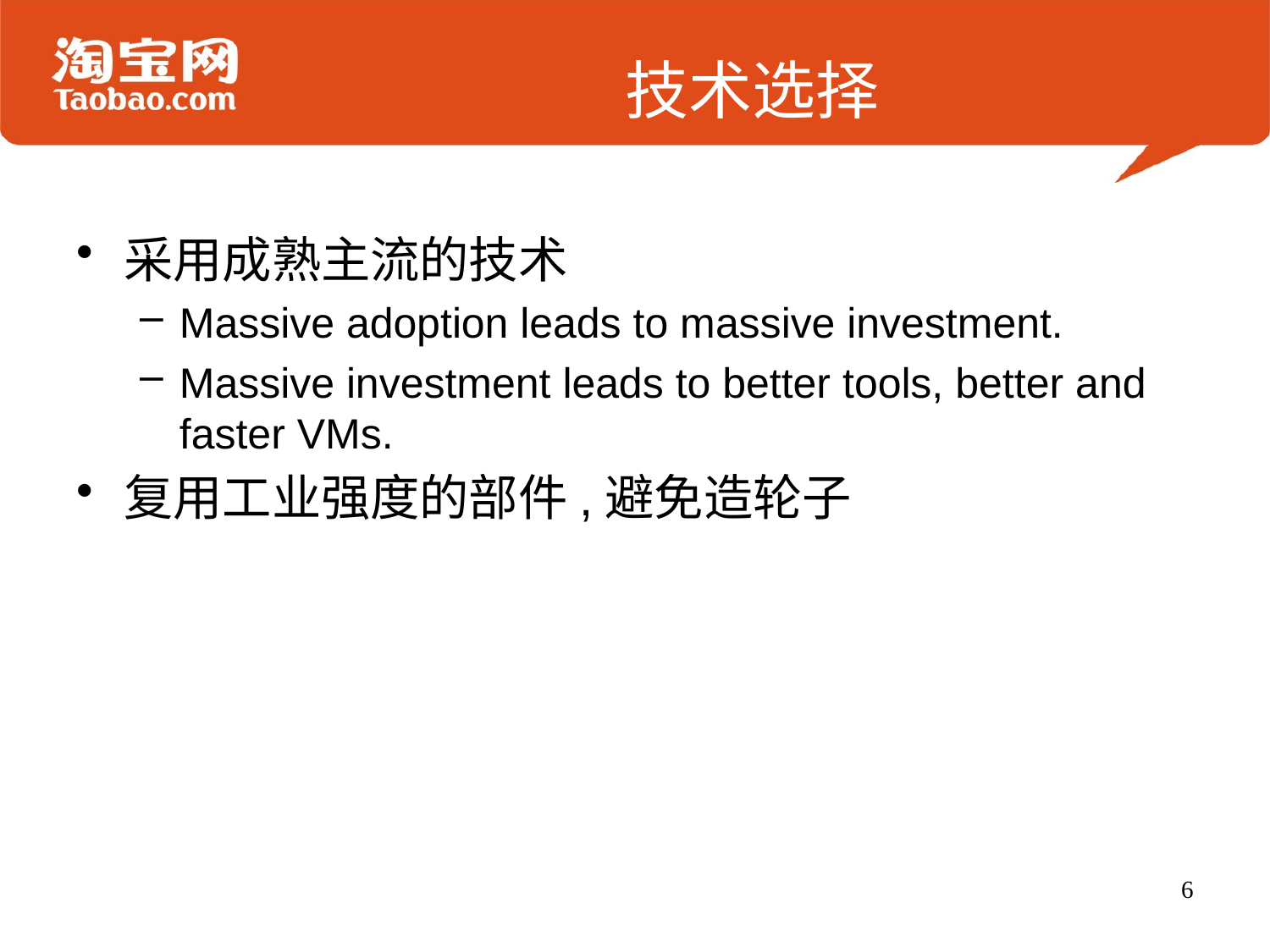

# 技术选择
采用成熟主流的技术
Massive adoption leads to massive investment.
Massive investment leads to better tools, better and faster VMs.
复用工业强度的部件,避免造轮子

6